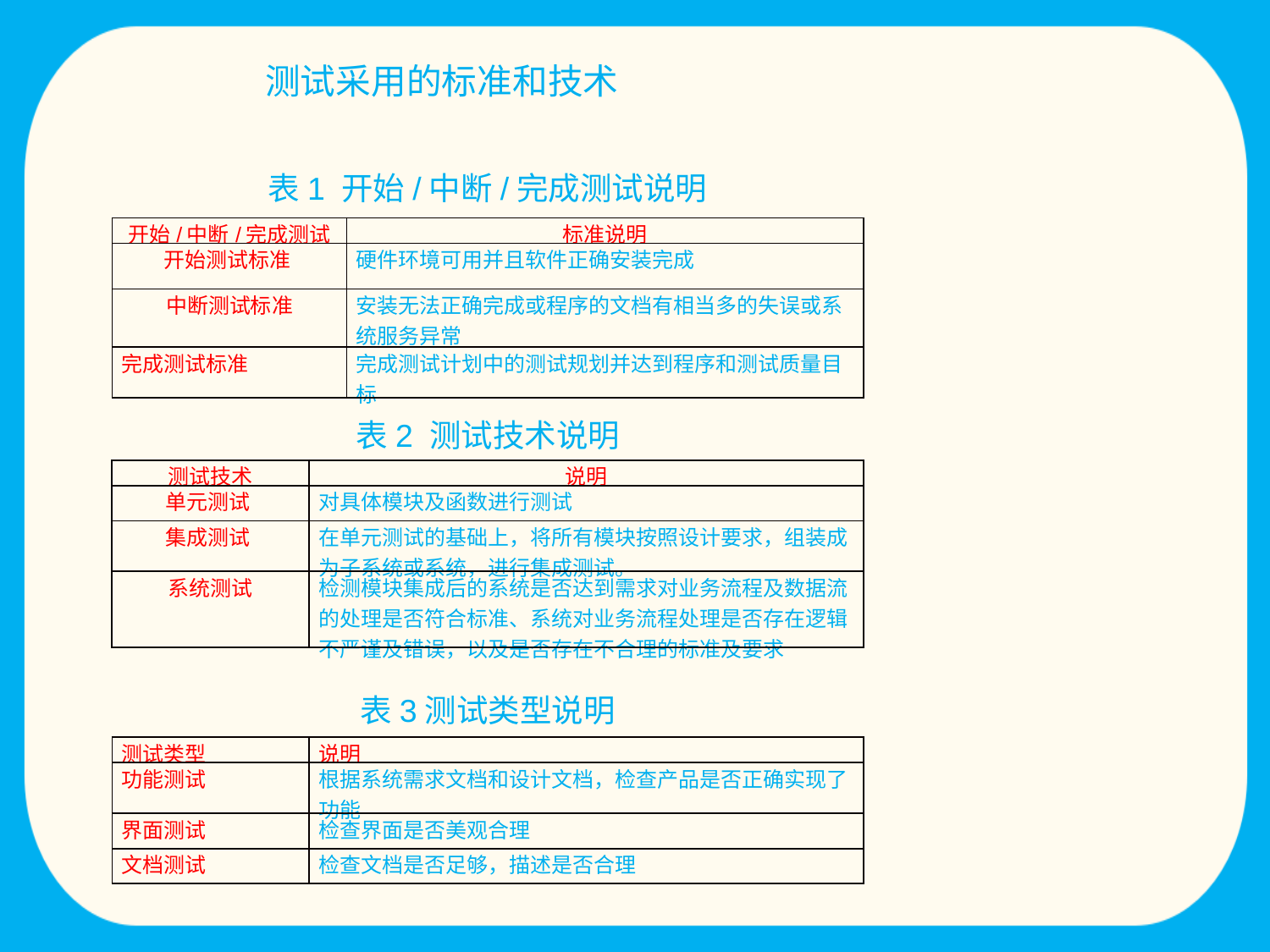

测试采用的标准和技术
表1 开始/中断/完成测试说明
| 开始/中断/完成测试 | 标准说明 |
| --- | --- |
| 开始测试标准 | 硬件环境可用并且软件正确安装完成 |
| 中断测试标准 | 安装无法正确完成或程序的文档有相当多的失误或系统服务异常 |
| 完成测试标准 | 完成测试计划中的测试规划并达到程序和测试质量目标 |
表2 测试技术说明
| 测试技术 | 说明 |
| --- | --- |
| 单元测试 | 对具体模块及函数进行测试 |
| 集成测试 | 在单元测试的基础上，将所有模块按照设计要求，组装成为子系统或系统，进行集成测试。 |
| 系统测试 | 检测模块集成后的系统是否达到需求对业务流程及数据流的处理是否符合标准、系统对业务流程处理是否存在逻辑不严谨及错误，以及是否存在不合理的标准及要求 |
表3测试类型说明
| 测试类型 | 说明 |
| --- | --- |
| 功能测试 | 根据系统需求文档和设计文档，检查产品是否正确实现了功能 |
| 界面测试 | 检查界面是否美观合理 |
| 文档测试 | 检查文档是否足够，描述是否合理 |